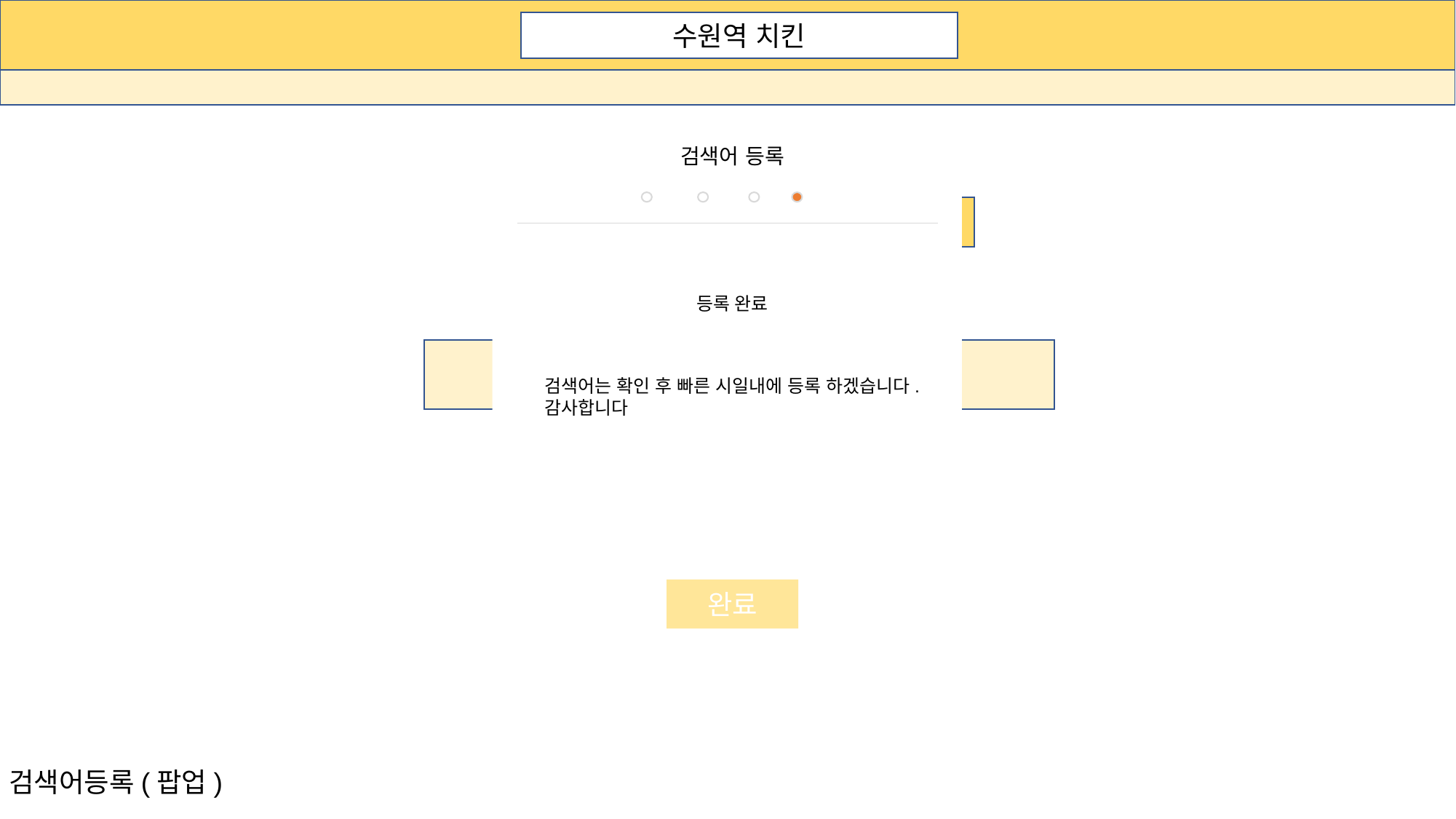

수원역 치킨

검색어 등록

“수원역 치킨” 에 대한 검색 결과가 존재하지 않습니다.
등록 완료
검색어 등록 요청하기
검색어는 확인 후 빠른 시일내에 등록 하겠습니다.
감사합니다
완료
검색어등록(팝업)